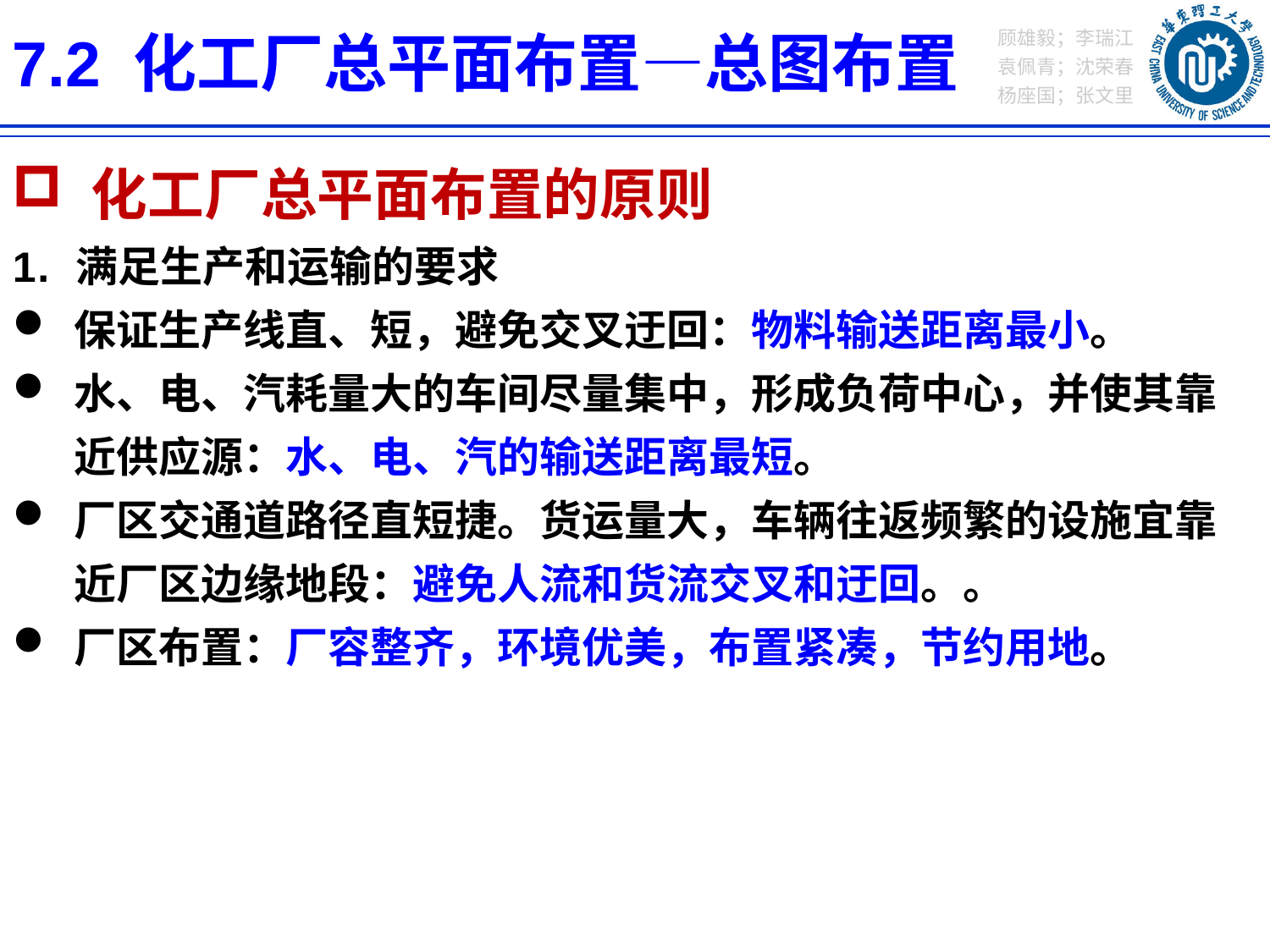

7.2 化工厂总平面布置—总图布置
 化工厂总平面布置的原则
满足生产和运输的要求
保证生产线直、短，避免交叉迂回：物料输送距离最小。
水、电、汽耗量大的车间尽量集中，形成负荷中心，并使其靠近供应源：水、电、汽的输送距离最短。
厂区交通道路径直短捷。货运量大，车辆往返频繁的设施宜靠近厂区边缘地段：避免人流和货流交叉和迂回。。
厂区布置：厂容整齐，环境优美，布置紧凑，节约用地。